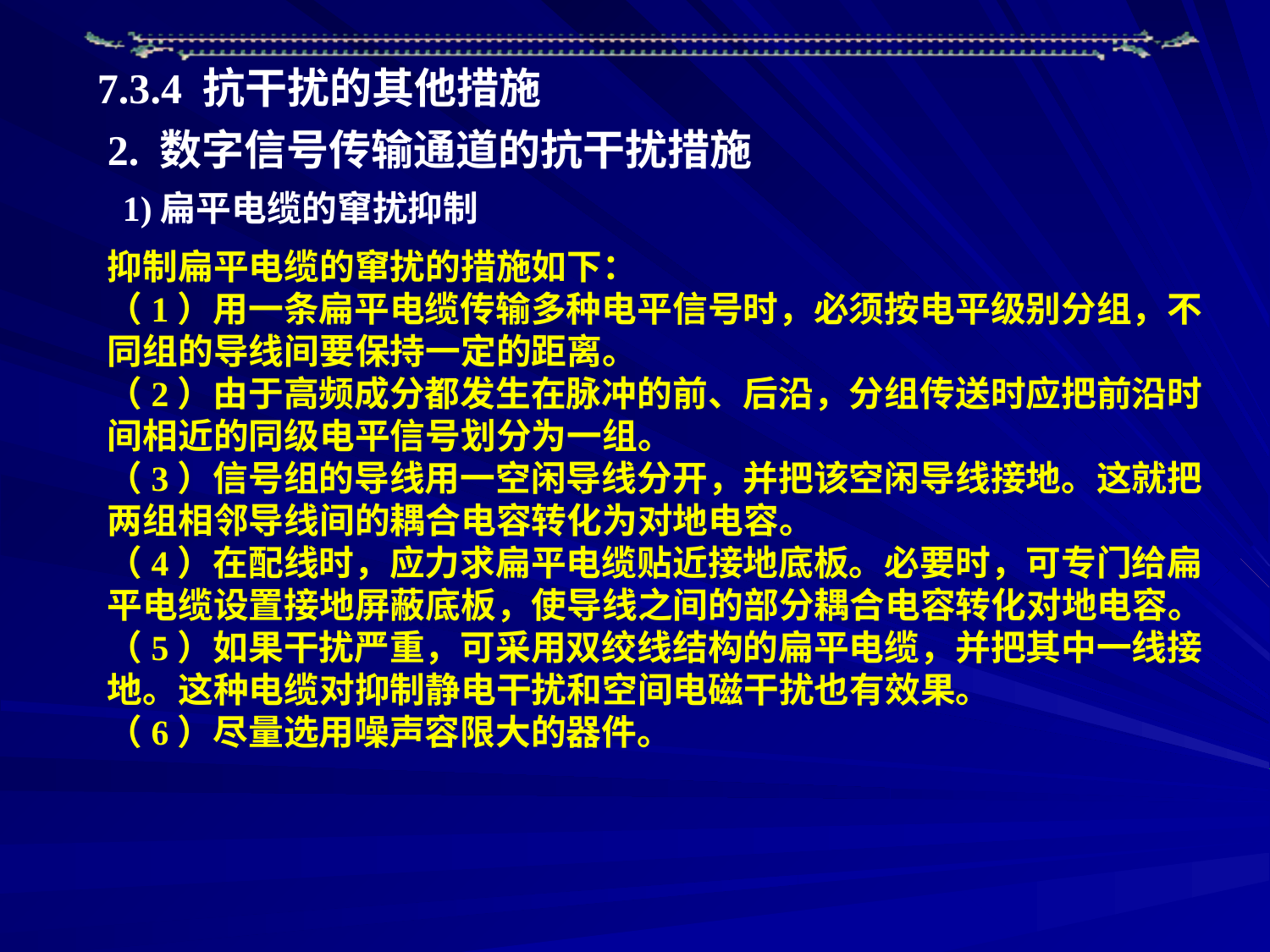

7.3.4 抗干扰的其他措施
2. 数字信号传输通道的抗干扰措施
 1)扁平电缆的窜扰抑制
抑制扁平电缆的窜扰的措施如下：
（1）用一条扁平电缆传输多种电平信号时，必须按电平级别分组，不同组的导线间要保持一定的距离。
（2）由于高频成分都发生在脉冲的前、后沿，分组传送时应把前沿时间相近的同级电平信号划分为一组。
（3）信号组的导线用一空闲导线分开，并把该空闲导线接地。这就把两组相邻导线间的耦合电容转化为对地电容。
（4）在配线时，应力求扁平电缆贴近接地底板。必要时，可专门给扁平电缆设置接地屏蔽底板，使导线之间的部分耦合电容转化对地电容。
（5）如果干扰严重，可采用双绞线结构的扁平电缆，并把其中一线接地。这种电缆对抑制静电干扰和空间电磁干扰也有效果。
（6）尽量选用噪声容限大的器件。